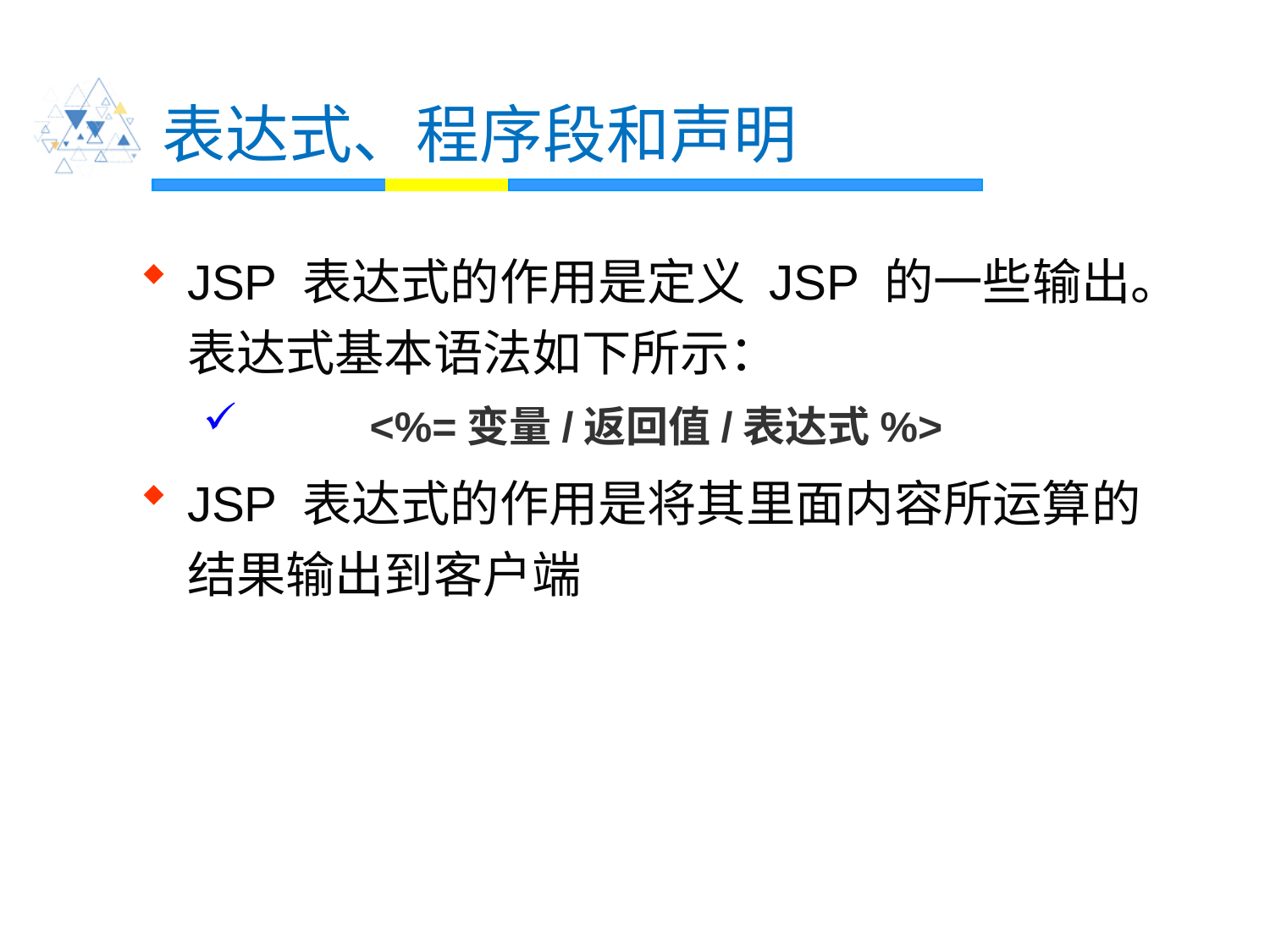

# 表达式、程序段和声明
JSP 表达式的作用是定义 JSP 的一些输出。表达式基本语法如下所示：
 	<%=变量/返回值/表达式%>
JSP 表达式的作用是将其里面内容所运算的结果输出到客户端